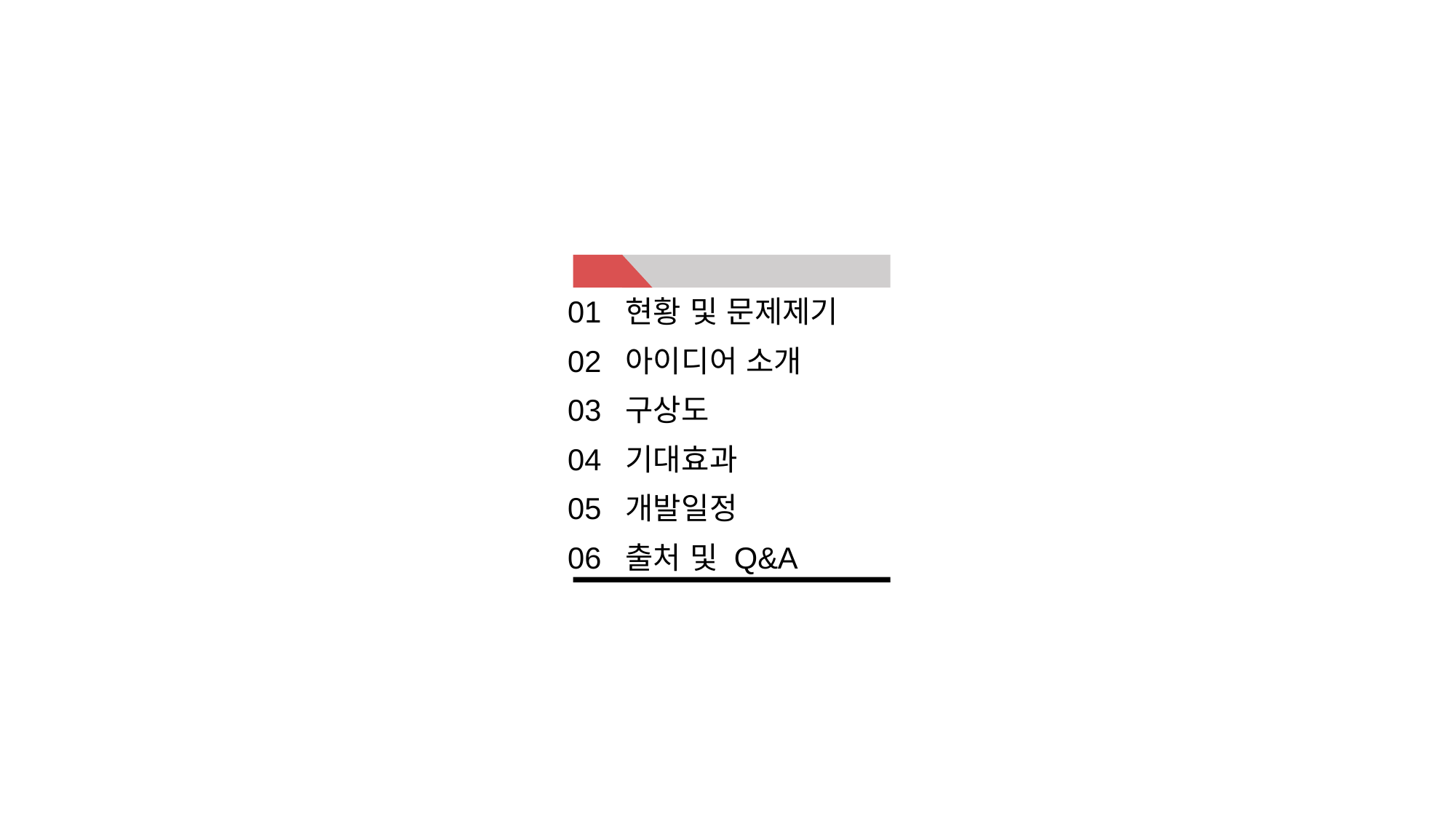

01  현황 및 문제제기

02  아이디어 소개

03  구상도

04  기대효과

05  개발일정

06  출처 및 Q&A